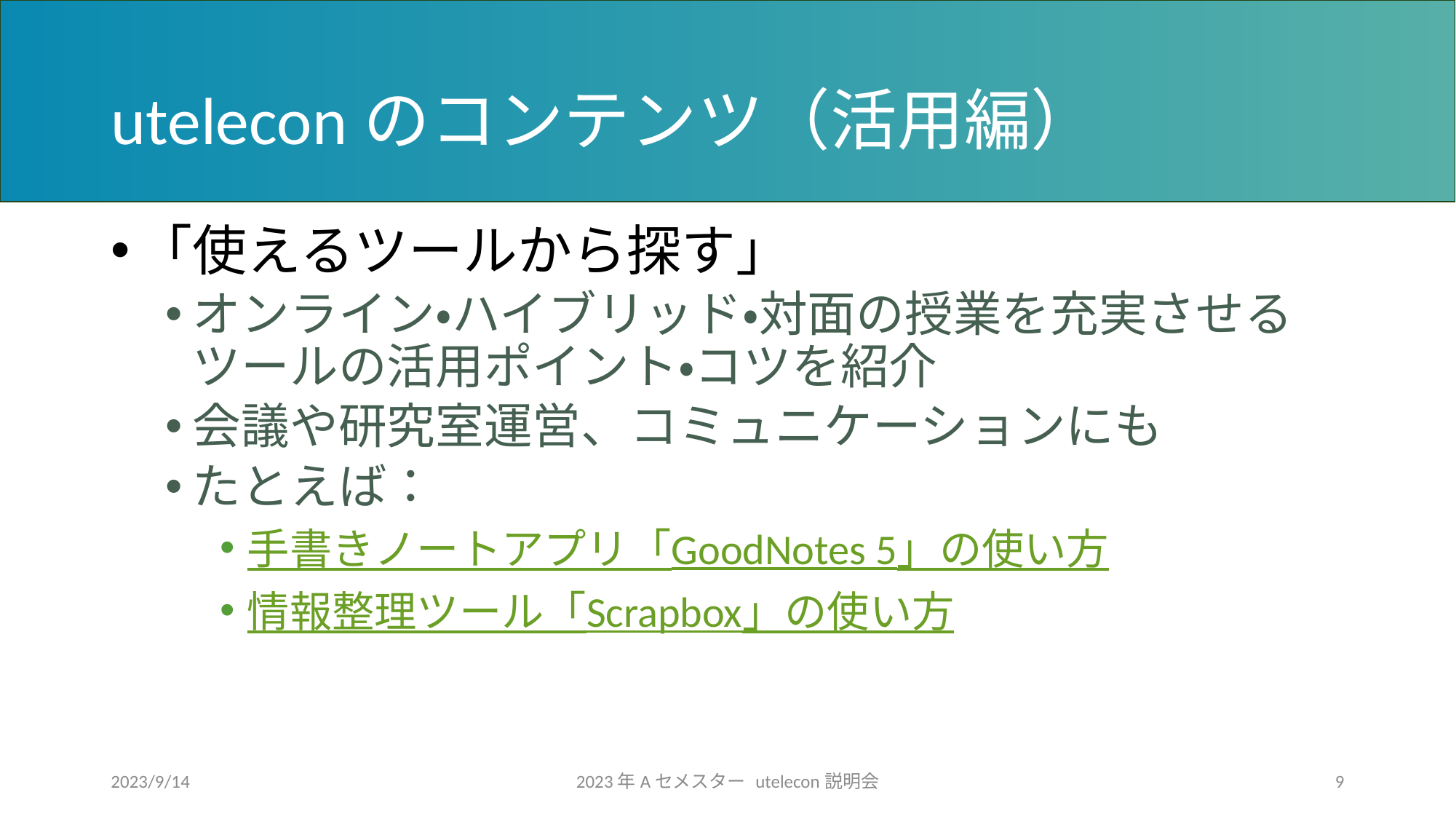

# uteleconのコンテンツ（活用編）
「使えるツールから探す」
オンライン・ハイブリッド・対面の授業を充実させるツールの活用ポイント・コツを紹介
会議や研究室運営、コミュニケーションにも
たとえば：
手書きノートアプリ「GoodNotes 5」の使い方
情報整理ツール「Scrapbox」の使い方
2023/9/14
2023年Aセメスター utelecon説明会
9